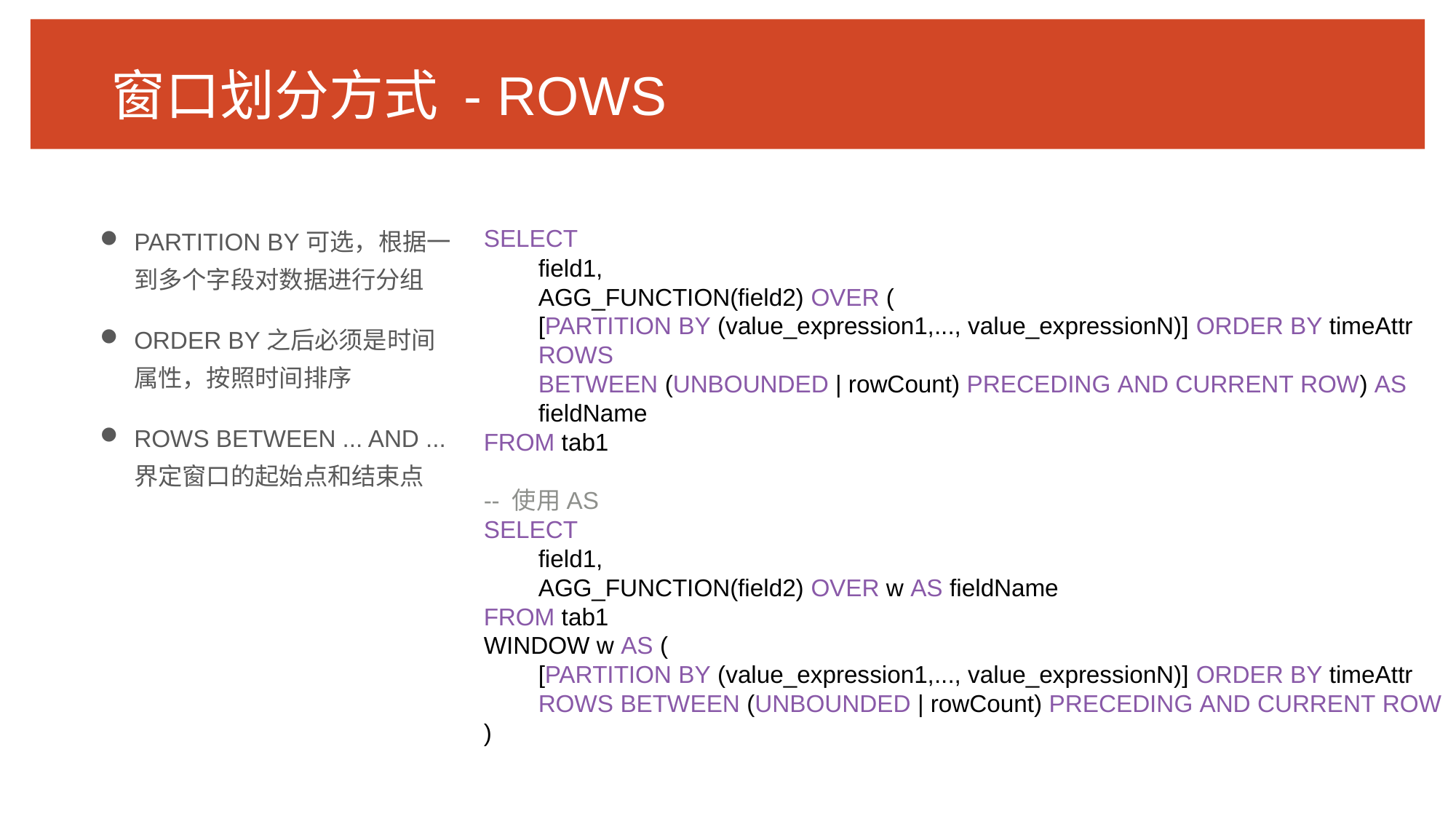

# 窗口划分方式 - ROWS
PARTITION BY可选，根据一到多个字段对数据进行分组
ORDER BY之后必须是时间属性，按照时间排序
ROWS BETWEEN ... AND ...界定窗口的起始点和结束点
SELECT
field1,
AGG_FUNCTION(field2) OVER (
[PARTITION BY (value_expression1,..., value_expressionN)] ORDER BY timeAttr
ROWS
BETWEEN (UNBOUNDED | rowCount) PRECEDING AND CURRENT ROW) AS fieldName
FROM tab1

-- 使用AS
SELECT
field1,
AGG_FUNCTION(field2) OVER w AS fieldName
FROM tab1
WINDOW w AS (
[PARTITION BY (value_expression1,..., value_expressionN)] ORDER BY timeAttr
ROWS BETWEEN (UNBOUNDED | rowCount) PRECEDING AND CURRENT ROW
)